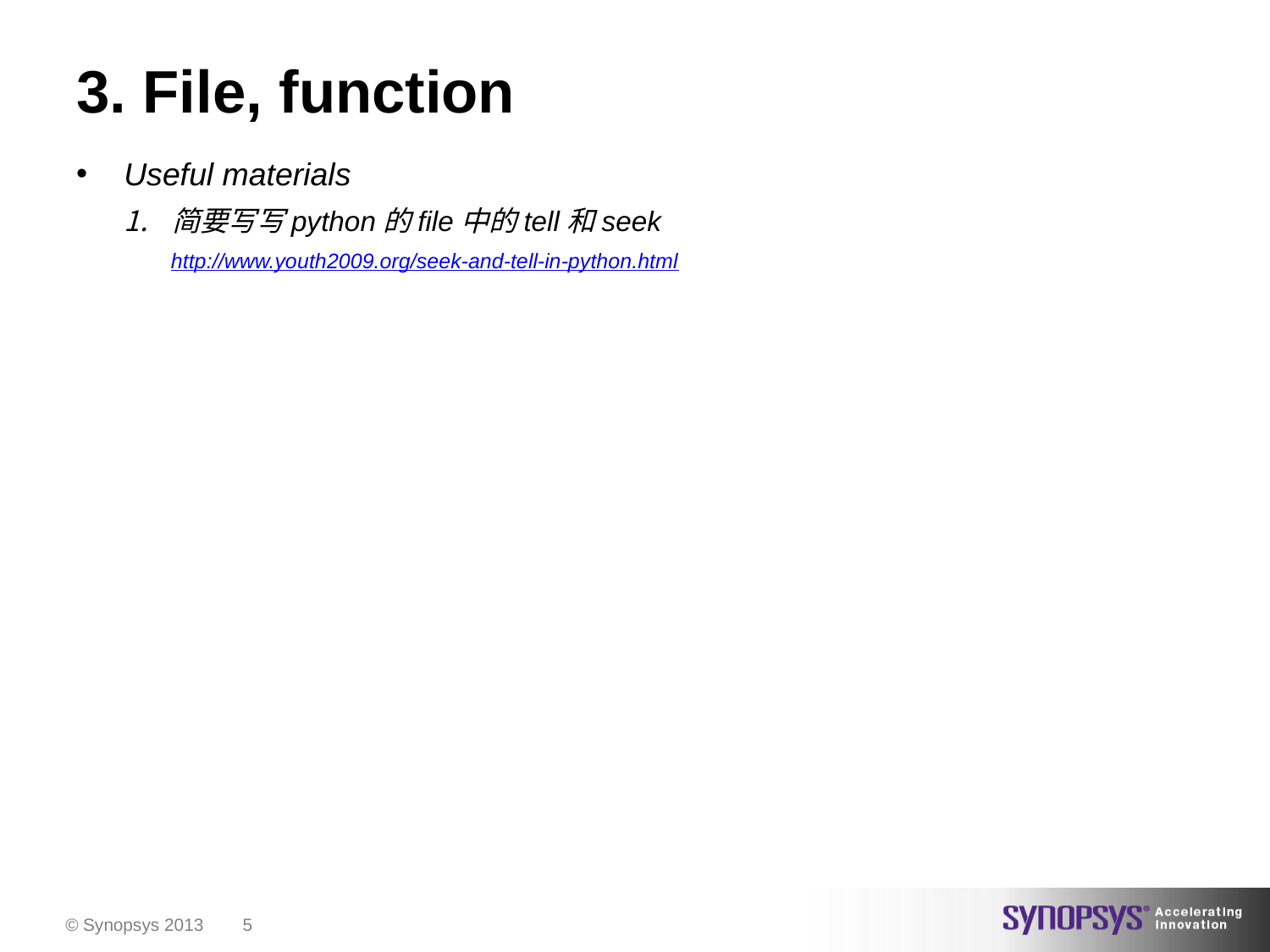

# 3. File, function
Useful materials
简要写写python的file中的tell和seek
http://www.youth2009.org/seek-and-tell-in-python.html